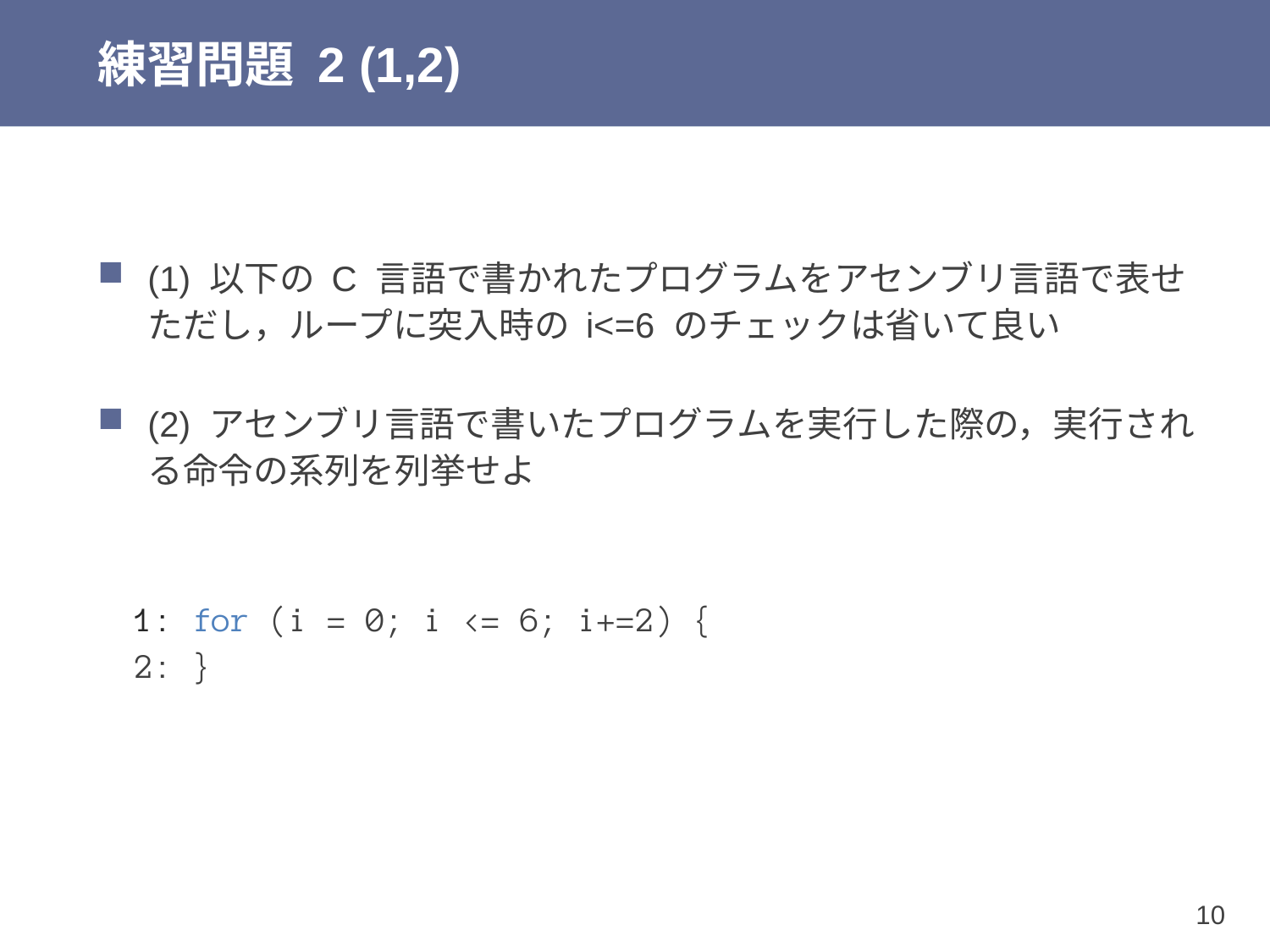

# 練習問題 2 (1,2)
(1) 以下の C 言語で書かれたプログラムをアセンブリ言語で表せ
ただし，ループに突入時の i<=6 のチェックは省いて良い
(2) アセンブリ言語で書いたプログラムを実行した際の，実行される命令の系列を列挙せよ
1: for (i = 0; i <= 6; i+=2) {
2: }